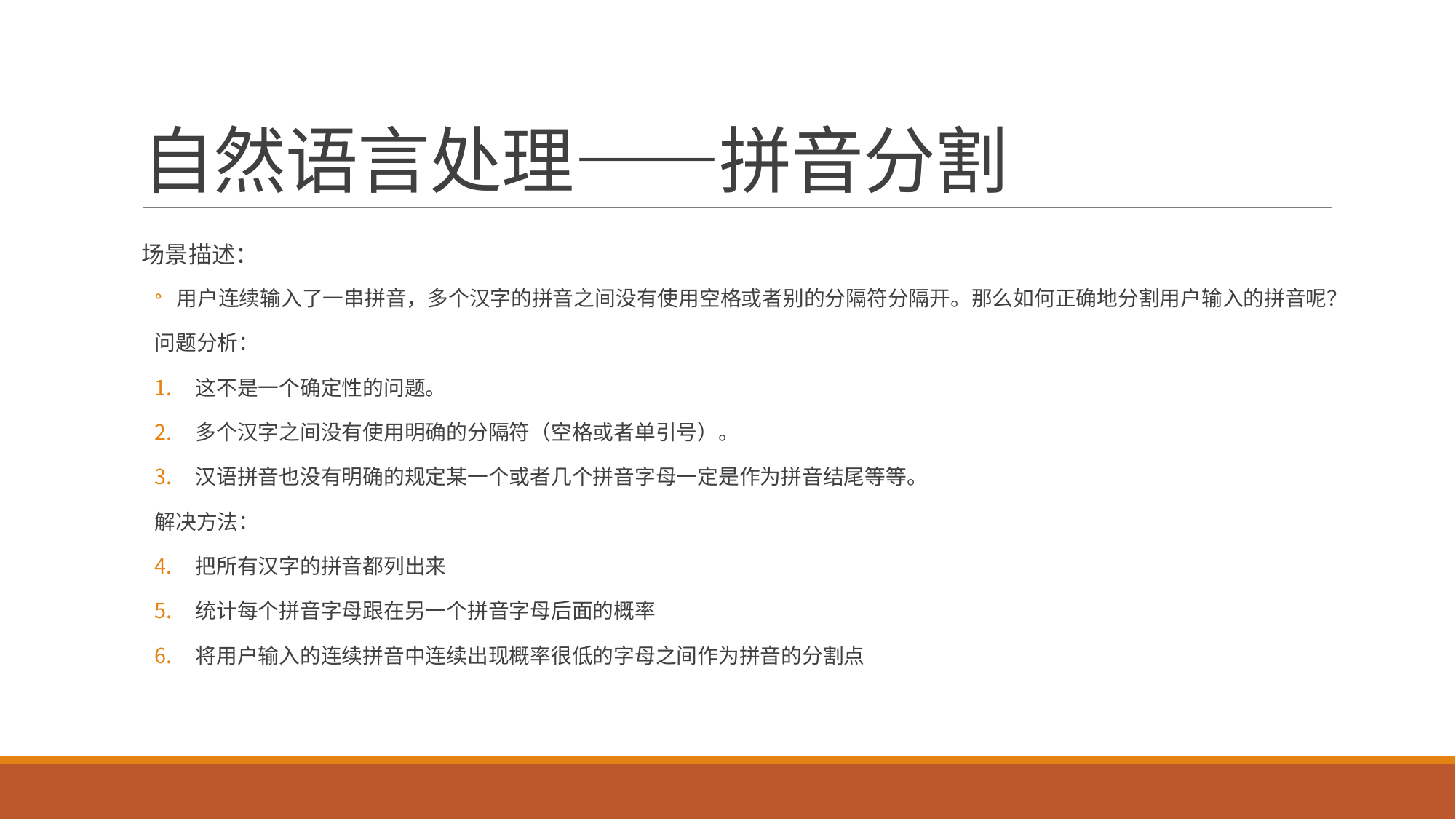

# 自然语言处理——拼音分割
场景描述：
用户连续输入了一串拼音，多个汉字的拼音之间没有使用空格或者别的分隔符分隔开。那么如何正确地分割用户输入的拼音呢？
问题分析：
这不是一个确定性的问题。
多个汉字之间没有使用明确的分隔符（空格或者单引号）。
汉语拼音也没有明确的规定某一个或者几个拼音字母一定是作为拼音结尾等等。
解决方法：
把所有汉字的拼音都列出来
统计每个拼音字母跟在另一个拼音字母后面的概率
将用户输入的连续拼音中连续出现概率很低的字母之间作为拼音的分割点